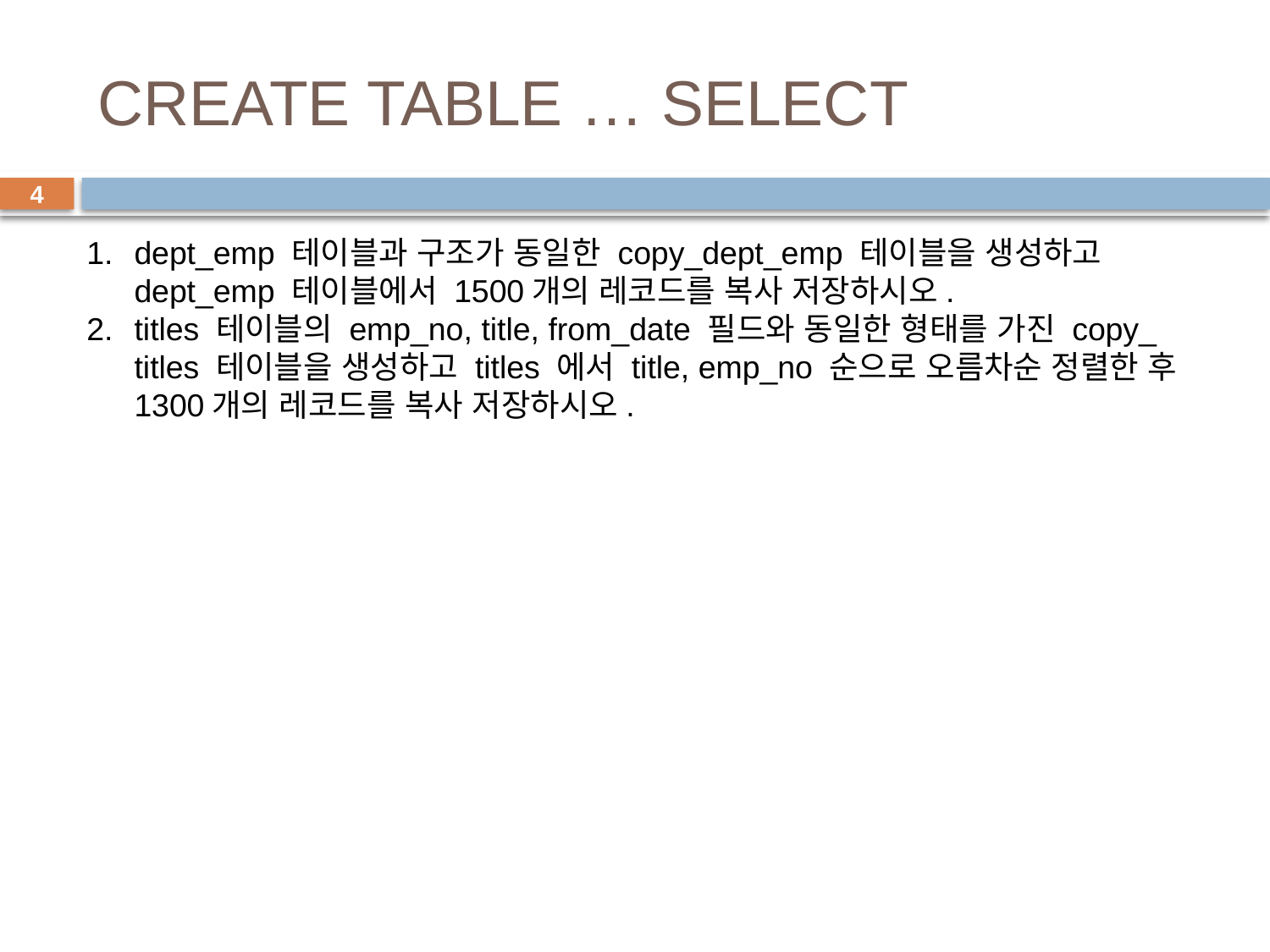

# CREATE TABLE … SELECT
4
dept_emp 테이블과 구조가 동일한 copy_dept_emp 테이블을 생성하고 dept_emp 테이블에서 1500개의 레코드를 복사 저장하시오.
titles 테이블의 emp_no, title, from_date 필드와 동일한 형태를 가진 copy_ titles 테이블을 생성하고 titles 에서 title, emp_no 순으로 오름차순 정렬한 후 1300개의 레코드를 복사 저장하시오.